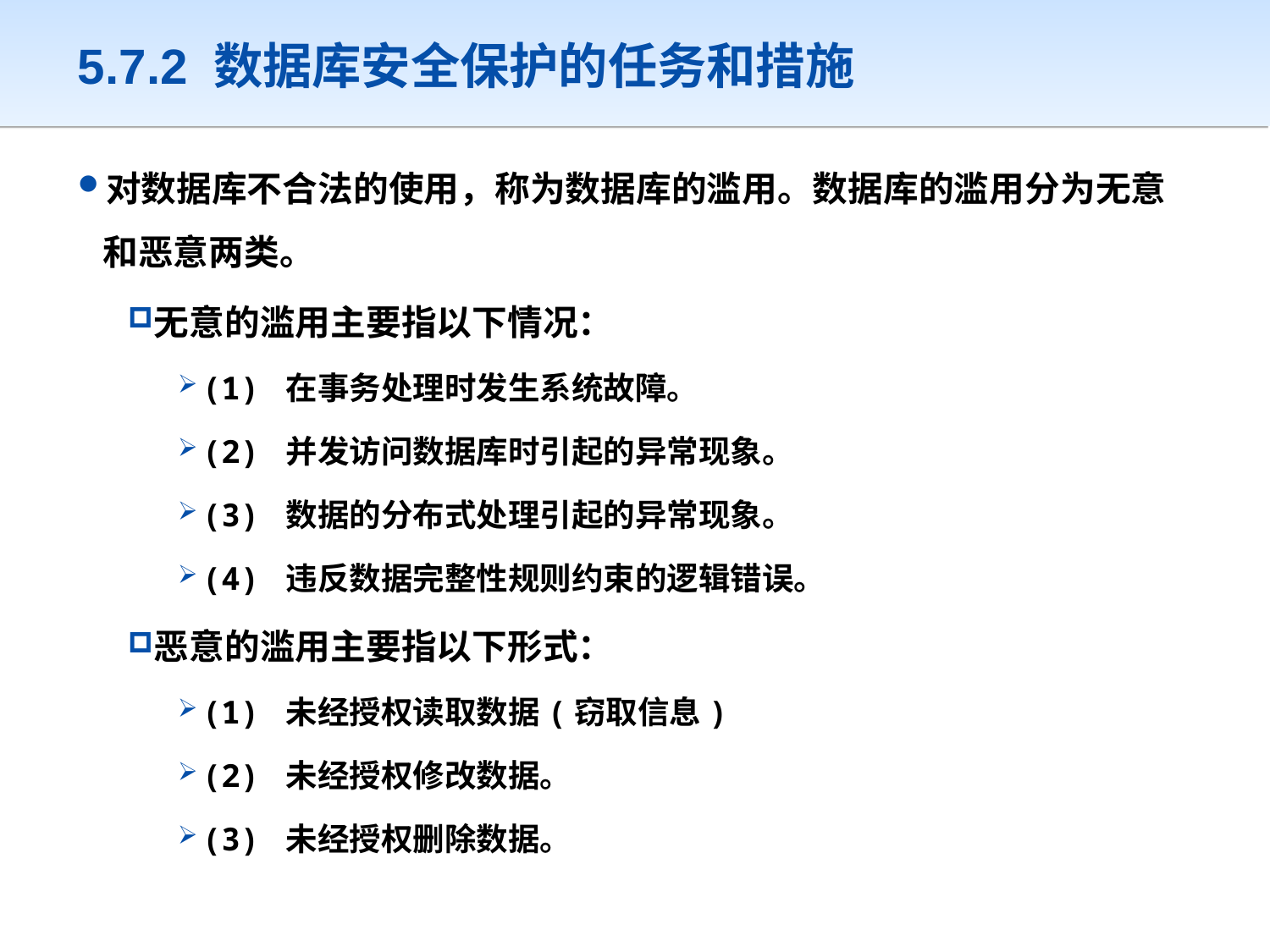

# 5.7.2 数据库安全保护的任务和措施
对数据库不合法的使用，称为数据库的滥用。数据库的滥用分为无意和恶意两类。
无意的滥用主要指以下情况：
(1) 在事务处理时发生系统故障。
(2) 并发访问数据库时引起的异常现象。
(3) 数据的分布式处理引起的异常现象。
(4) 违反数据完整性规则约束的逻辑错误。
恶意的滥用主要指以下形式：
(1) 未经授权读取数据(窃取信息)
(2) 未经授权修改数据。
(3) 未经授权删除数据。